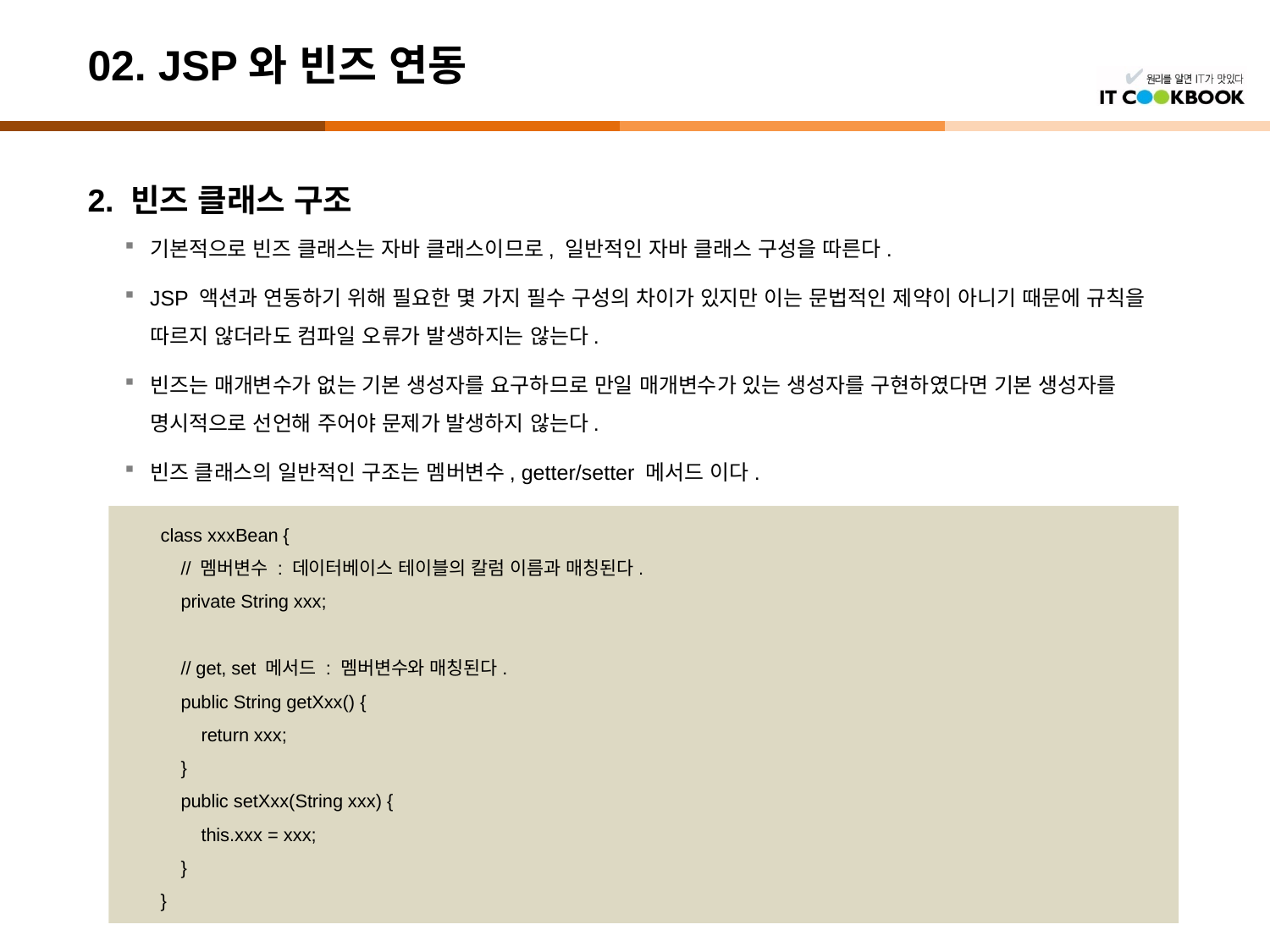

# 02. JSP와 빈즈 연동
2. 빈즈 클래스 구조
기본적으로 빈즈 클래스는 자바 클래스이므로, 일반적인 자바 클래스 구성을 따른다.
JSP 액션과 연동하기 위해 필요한 몇 가지 필수 구성의 차이가 있지만 이는 문법적인 제약이 아니기 때문에 규칙을 따르지 않더라도 컴파일 오류가 발생하지는 않는다.
빈즈는 매개변수가 없는 기본 생성자를 요구하므로 만일 매개변수가 있는 생성자를 구현하였다면 기본 생성자를 명시적으로 선언해 주어야 문제가 발생하지 않는다.
빈즈 클래스의 일반적인 구조는 멤버변수, getter/setter 메서드 이다.

class xxxBean {
    // 멤버변수 : 데이터베이스 테이블의 칼럼 이름과 매칭된다.
    private String xxx;

    // get, set 메서드 : 멤버변수와 매칭된다.
    public String getXxx() {
        return xxx;
    }
    public setXxx(String xxx) {
        this.xxx = xxx;
    }
}